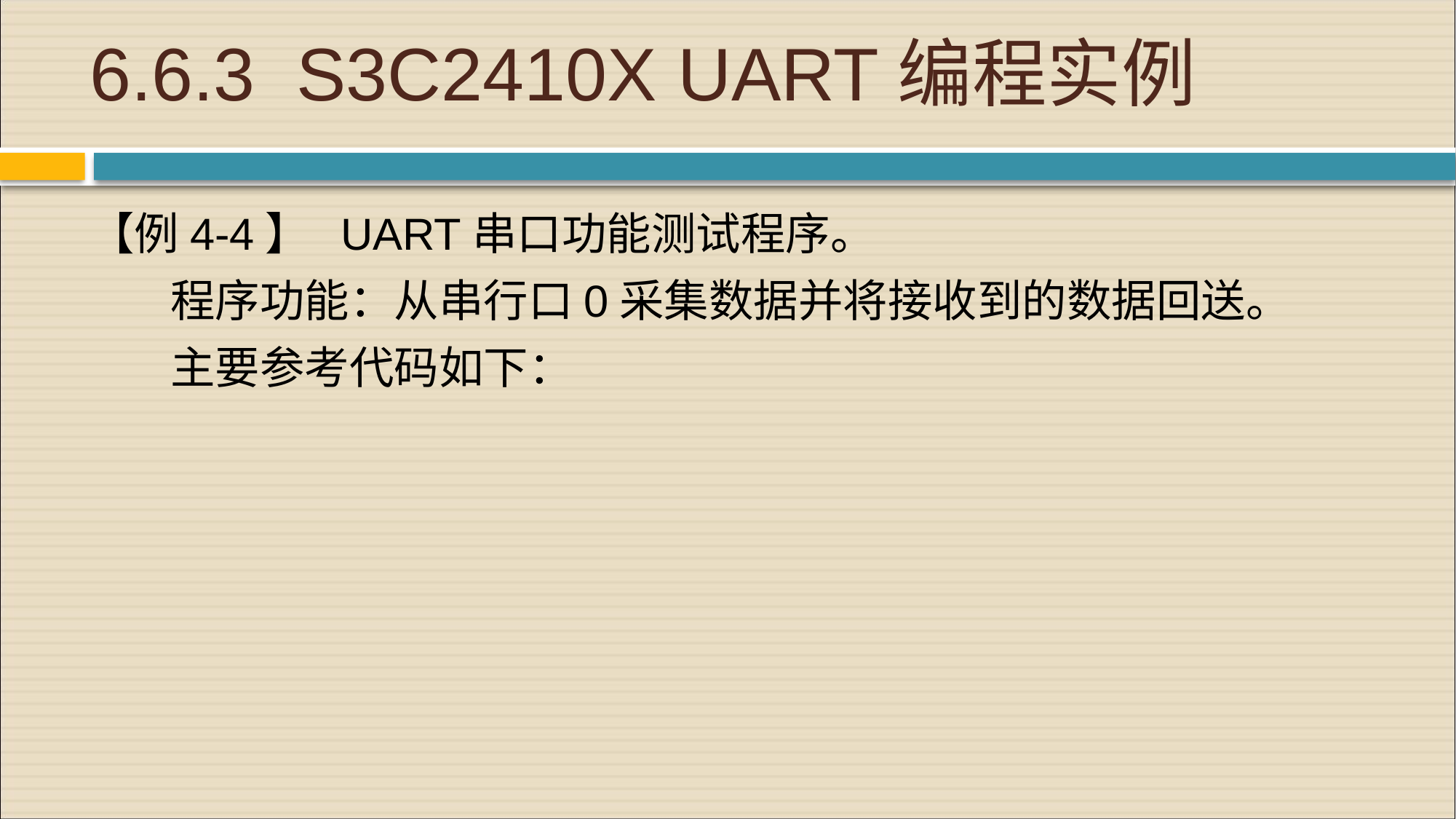

# 6.6.3  S3C2410X UART编程实例
【例4-4】  UART串口功能测试程序。
       程序功能：从串行口0采集数据并将接收到的数据回送。
       主要参考代码如下：